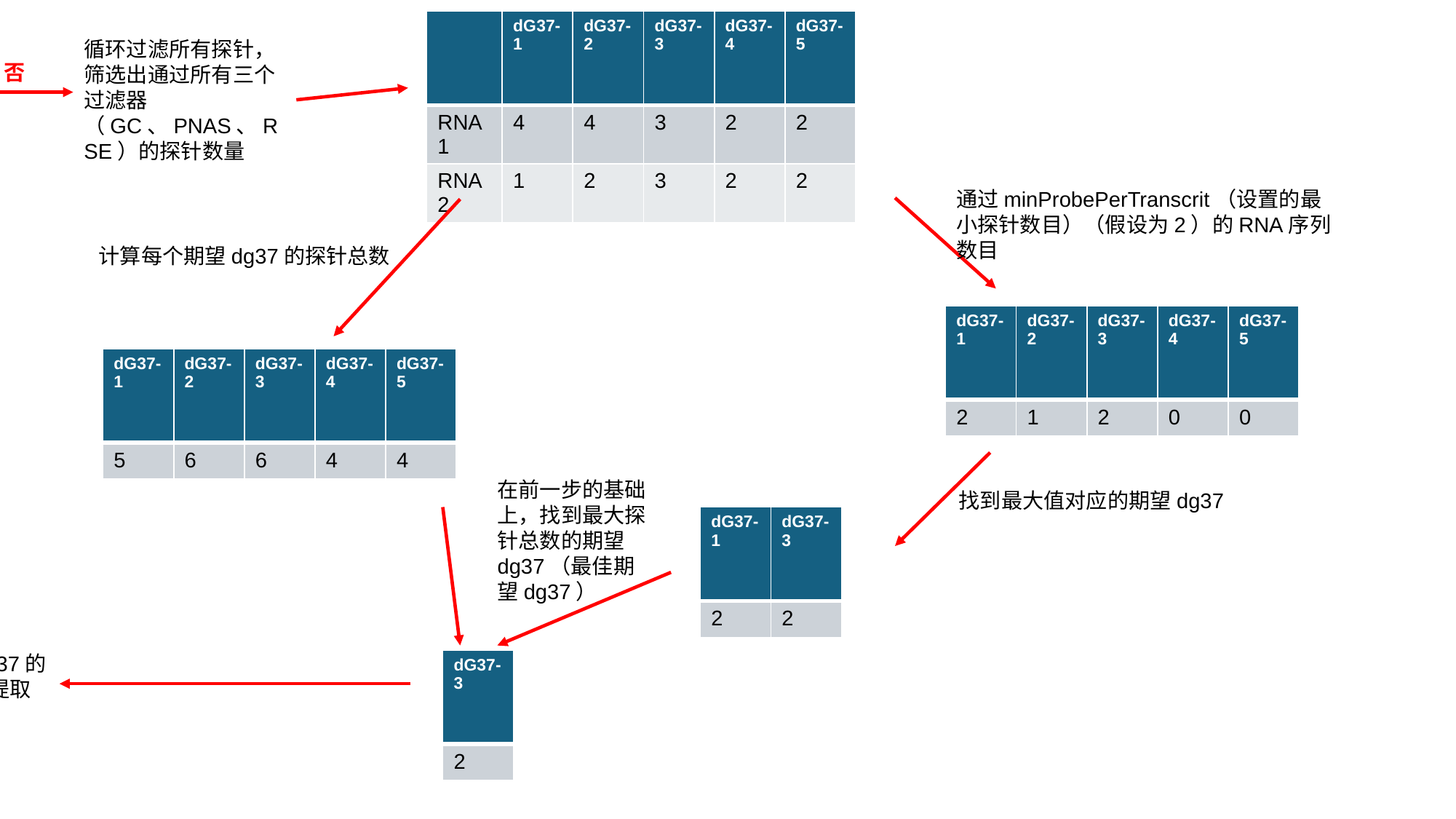

|  | dG37-1 | dG37-2 | dG37-3 | dG37-4 | dG37-5 |
| --- | --- | --- | --- | --- | --- |
| RNA1 | 4 | 4 | 3 | 2 | 2 |
| RNA2 | 1 | 2 | 3 | 2 | 2 |
循环过滤所有探针，筛选出通过所有三个过滤器（GC、PNAS、RSE）的探针数量
否
是否设置期望dg37
是
通过minProbePerTranscrit（设置的最小探针数目）（假设为2）的RNA序列数目
计算每个期望dg37的探针总数
设置期望dg37作为最佳期望dg37
| dG37-1 | dG37-2 | dG37-3 | dG37-4 | dG37-5 |
| --- | --- | --- | --- | --- |
| 2 | 1 | 2 | 0 | 0 |
| dG37-1 | dG37-2 | dG37-3 | dG37-4 | dG37-5 |
| --- | --- | --- | --- | --- |
| 5 | 6 | 6 | 4 | 4 |
在前一步的基础上，找到最大探针总数的期望dg37（最佳期望dg37）
找到最大值对应的期望dg37
| dG37-1 | dG37-3 |
| --- | --- |
| 2 | 2 |
把最佳期望dg37的所有探针信息提取出来
| dG37-3 |
| --- |
| 2 |